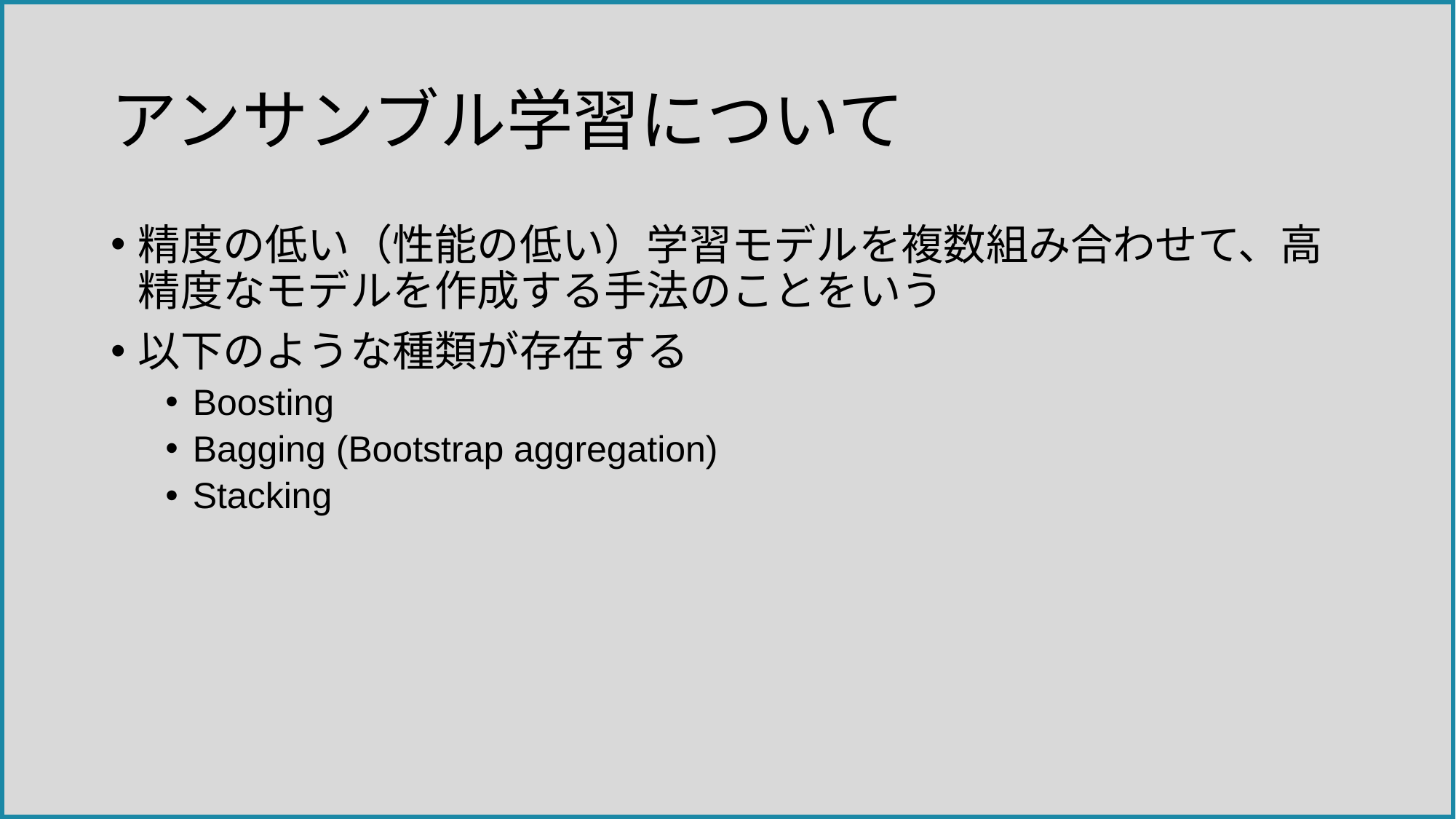

# アンサンブル学習について
精度の低い（性能の低い）学習モデルを複数組み合わせて、高精度なモデルを作成する手法のことをいう
以下のような種類が存在する
Boosting
Bagging (Bootstrap aggregation)
Stacking